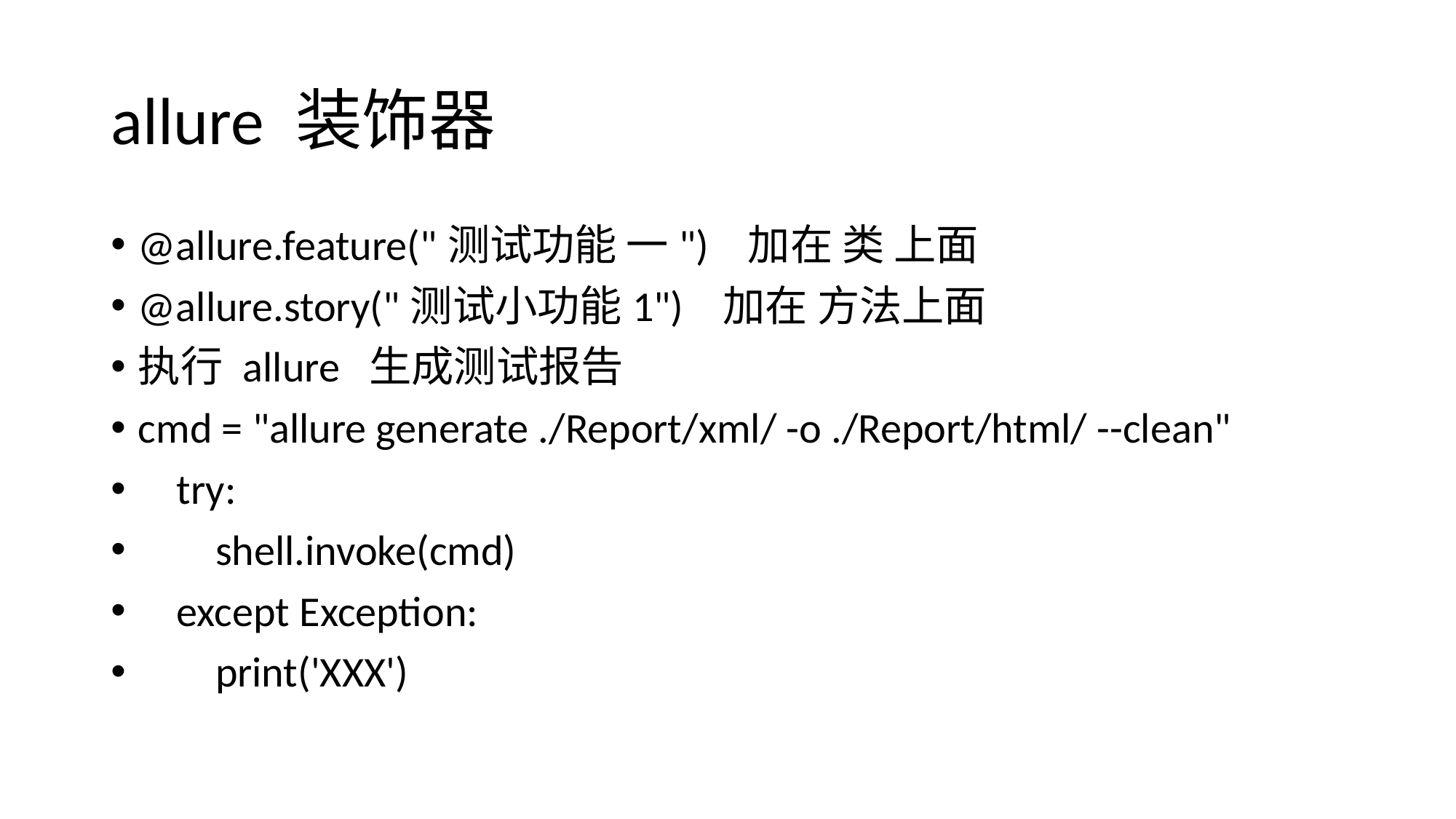

# allure 装饰器
@allure.feature("测试功能 一")   加在 类 上面
@allure.story("测试小功能1")   加在 方法上面
执行 allure  生成测试报告
cmd = "allure generate ./Report/xml/ -o ./Report/html/ --clean"
    try:
        shell.invoke(cmd)
    except Exception:
        print('XXX')